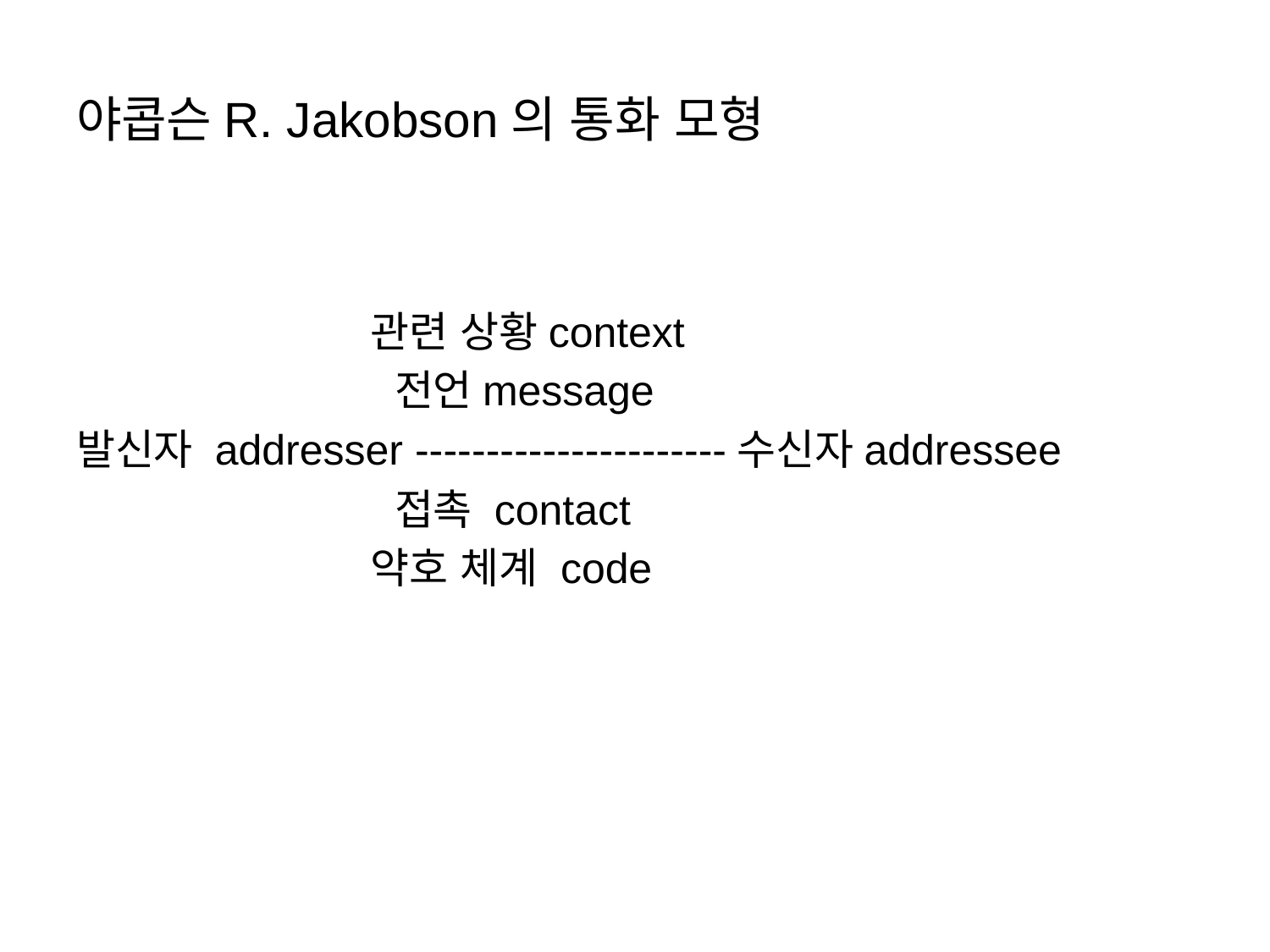

# 야콥슨R. Jakobson의 통화 모형

                        관련 상황context
                          전언message
발신자 addresser ----------------------수신자addressee
                          접촉 contact
                        약호 체계 code